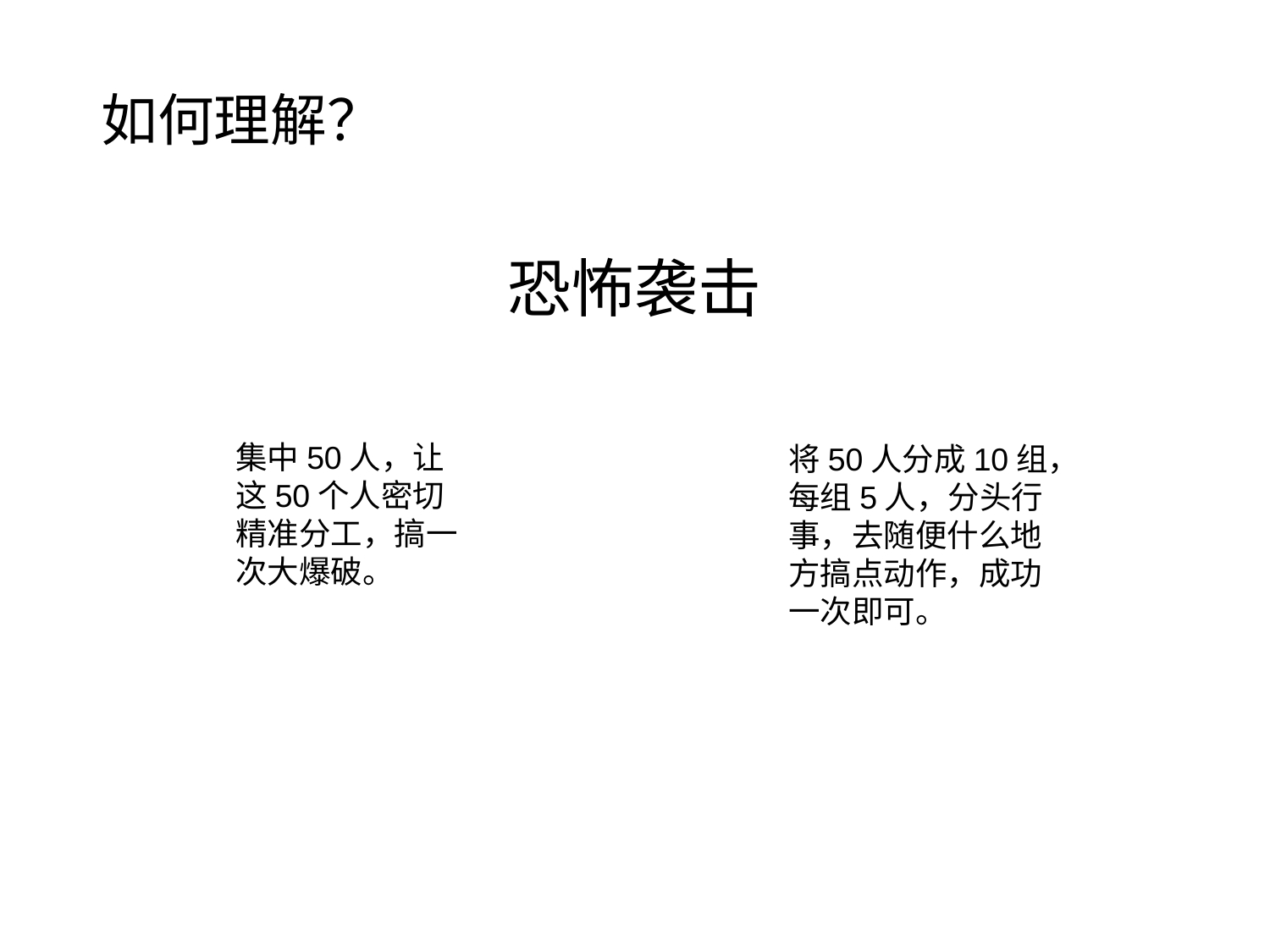

如何理解？
恐怖袭击
集中50人，让这50个人密切精准分工，搞一次大爆破。
将50人分成10组，每组5人，分头行事，去随便什么地方搞点动作，成功一次即可。